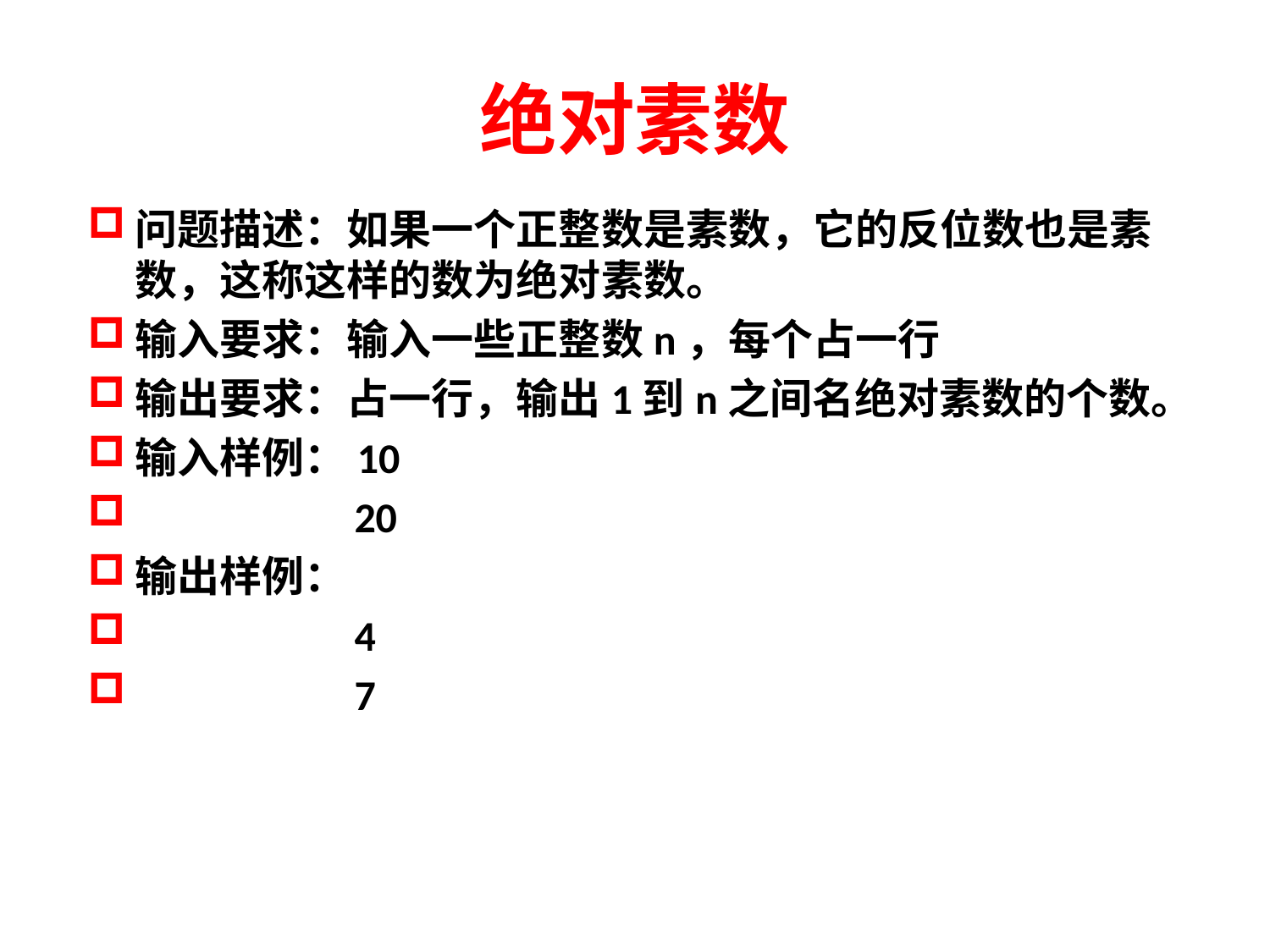

# 绝对素数
问题描述：如果一个正整数是素数，它的反位数也是素数，这称这样的数为绝对素数。
输入要求：输入一些正整数n，每个占一行
输出要求：占一行，输出1到n之间名绝对素数的个数。
输入样例：10
                       20
输出样例：
                       4
                       7